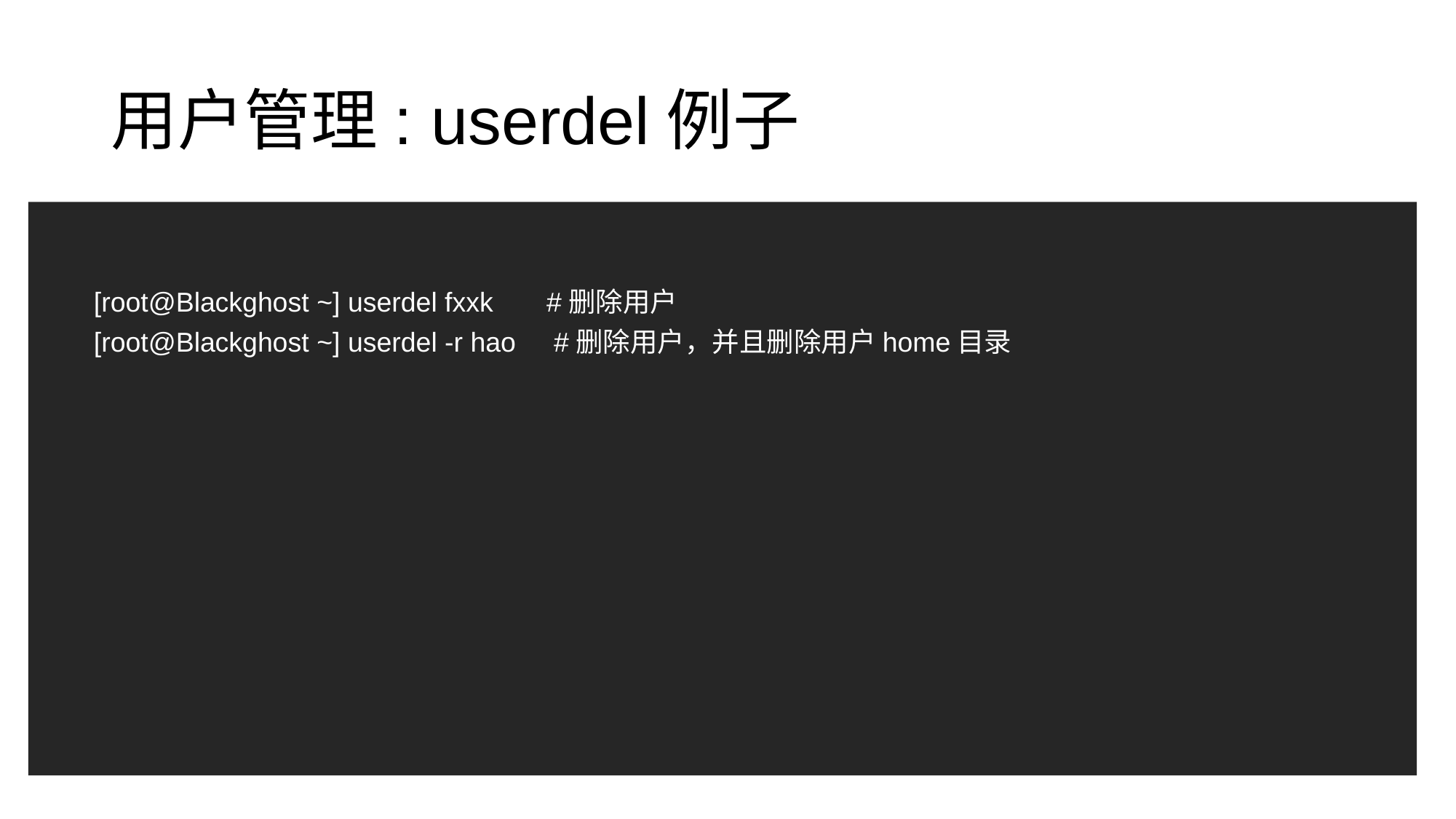

# 用户管理: userdel例子

[root@Blackghost ~] userdel fxxk       #删除用户
[root@Blackghost ~] userdel -r hao     #删除用户，并且删除用户home目录